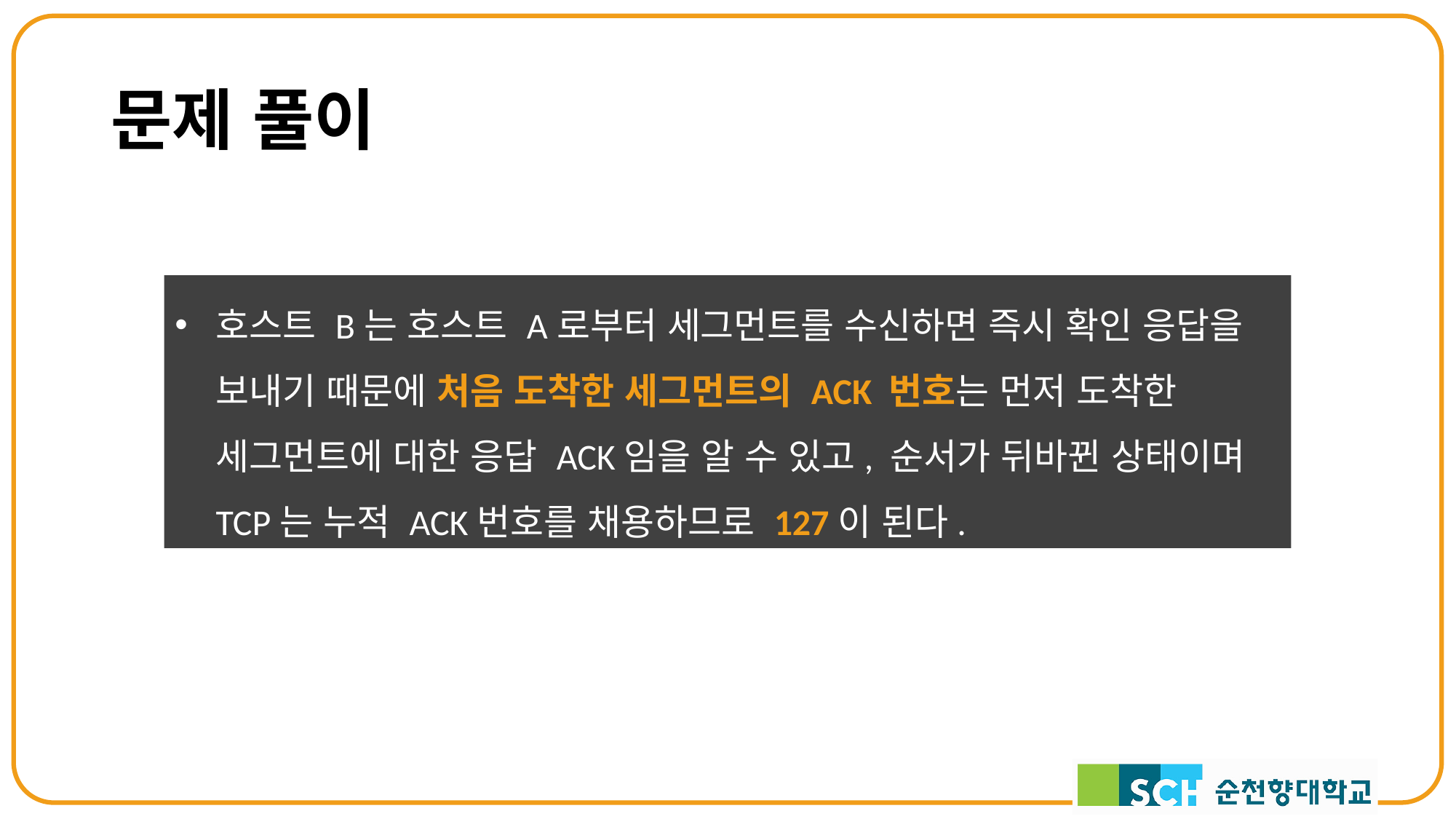

# 문제 풀이
호스트 B는 호스트 A로부터 세그먼트를 수신하면 즉시 확인 응답을 보내기 때문에 처음 도착한 세그먼트의 ACK 번호는 먼저 도착한 세그먼트에 대한 응답 ACK임을 알 수 있고, 순서가 뒤바뀐 상태이며 TCP는 누적 ACK번호를 채용하므로 127이 된다.